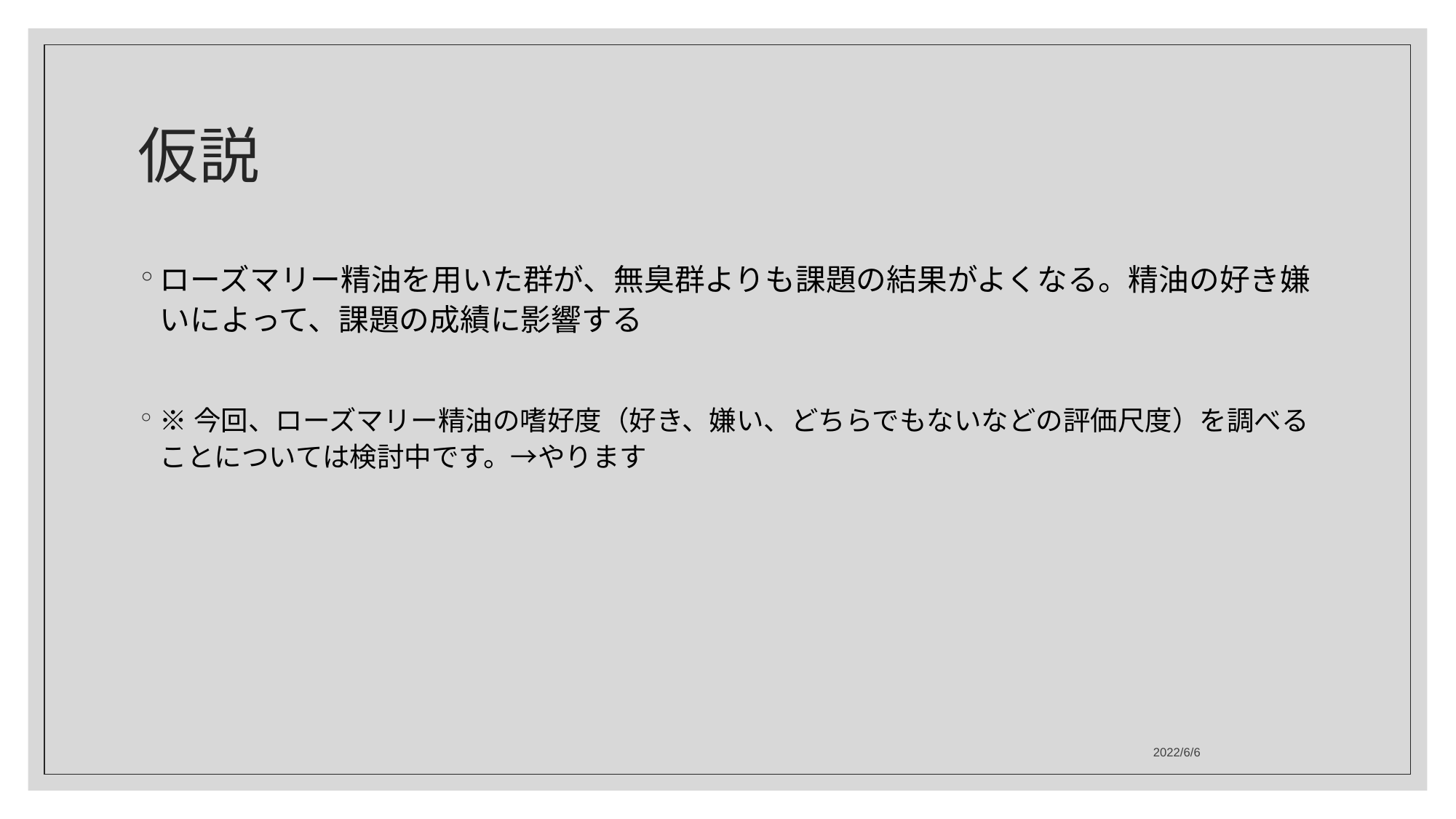

# 仮説
ローズマリー精油を用いた群が、無臭群よりも課題の結果がよくなる。精油の好き嫌いによって、課題の成績に影響する

※今回、ローズマリー精油の嗜好度（好き、嫌い、どちらでもないなどの評価尺度）を調べることについては検討中です。→やります
2022/6/6